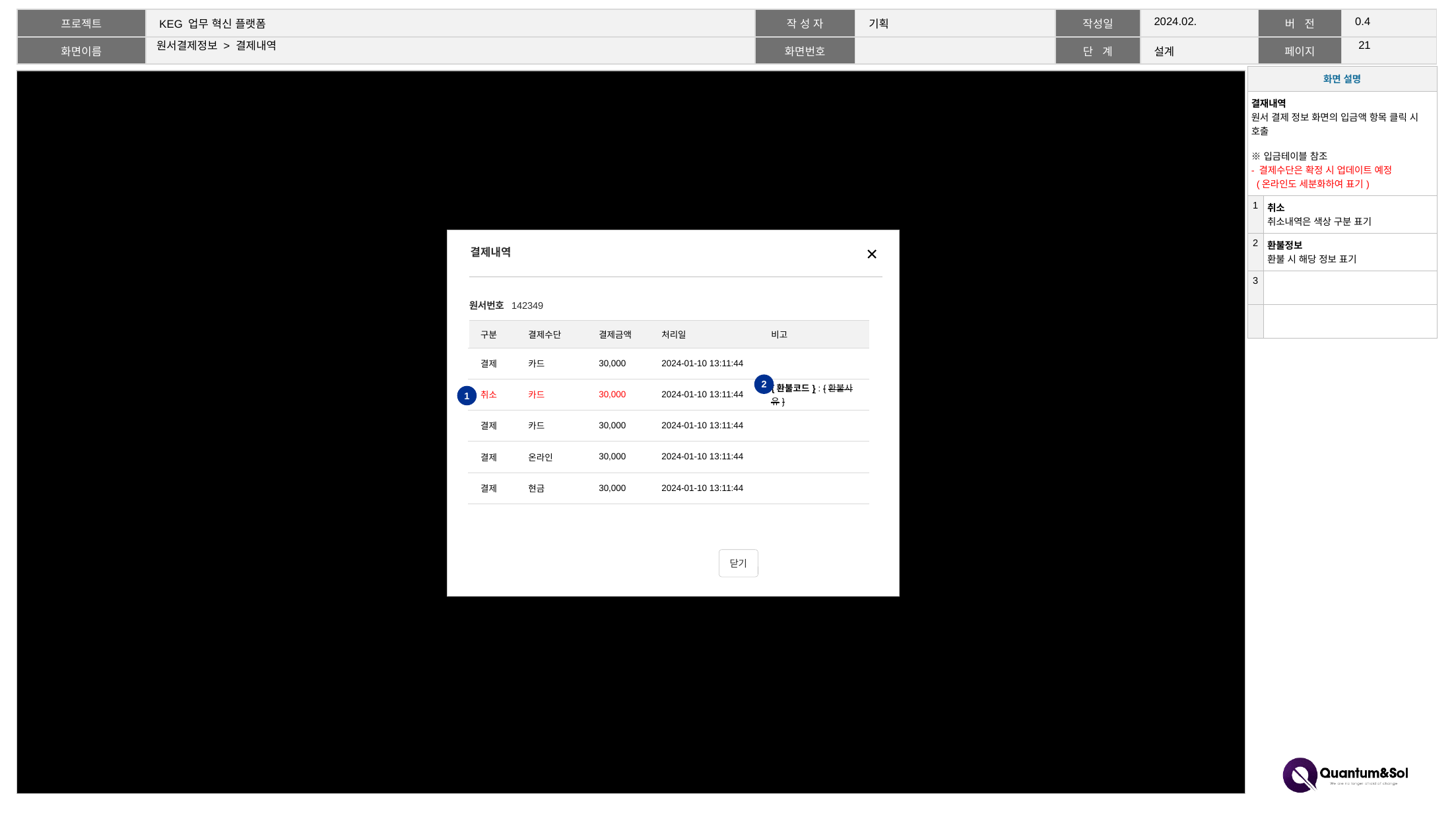

21

# 원서결제정보 > 결제내역
| 화면 설명 |  |
| --- | --- |
| 결재내역 원서 결제 정보 화면의 입금액 항목 클릭 시 호출 ※입금테이블 참조 - 결제수단은 확정 시 업데이트 예정 (온라인도 세분화하여 표기) |  |
| 1 | 취소 취소내역은 색상 구분 표기 |
| 2 | 환불정보 환불 시 해당 정보 표기 |
| 3 |  |
|  |  |
결제내역
원서번호  142349
| 구분 | 결제수단 | 결제금액 | 처리일 | 비고 |
| --- | --- | --- | --- | --- |
| 결제 | 카드 | 30,000 | 2024-01-10 13:11:44 |  |
| 취소 | 카드 | 30,000 | 2024-01-10 13:11:44 | {환불코드} : {환불사유} |
| 결제 | 카드 | 30,000 | 2024-01-10 13:11:44 |  |
| 결제 | 온라인 | 30,000 | 2024-01-10 13:11:44 |  |
| 결제 | 현금 | 30,000 | 2024-01-10 13:11:44 |  |
2
1
닫기